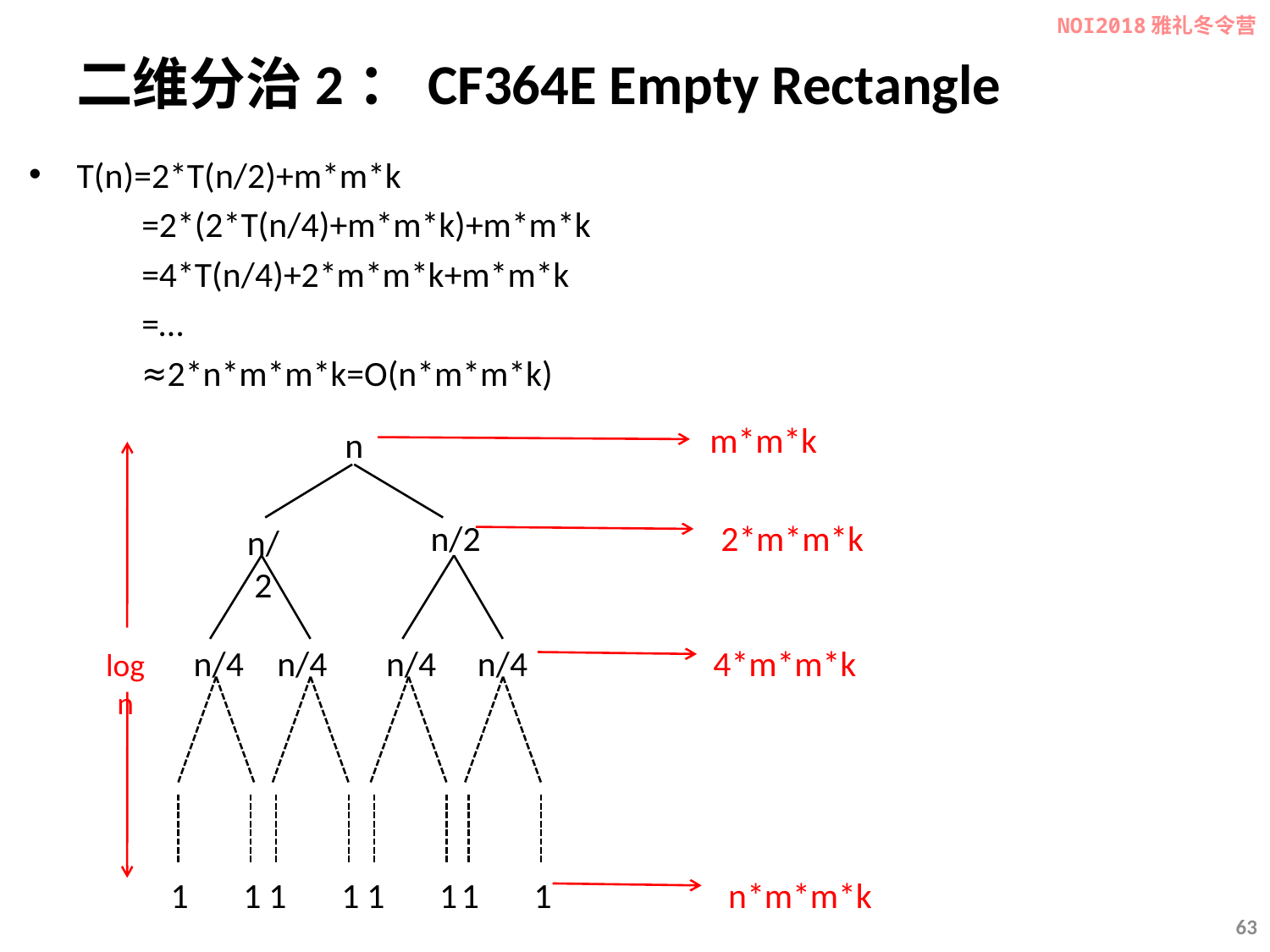

NOI2018雅礼冬令营
# 二维分治2：CF364E Empty Rectangle
T(n)=2*T(n/2)+m*m*k
              =2*(2*T(n/4)+m*m*k)+m*m*k
              =4*T(n/4)+2*m*m*k+m*m*k
              =…
              ≈2*n*m*m*k=O(n*m*m*k)

m*m*k
n
2*m*m*k
n/2
n/2
n/4
n/4
n/4
n/4
4*m*m*k
logn
1
1
1
1
1
1
1
1
n*m*m*k
63